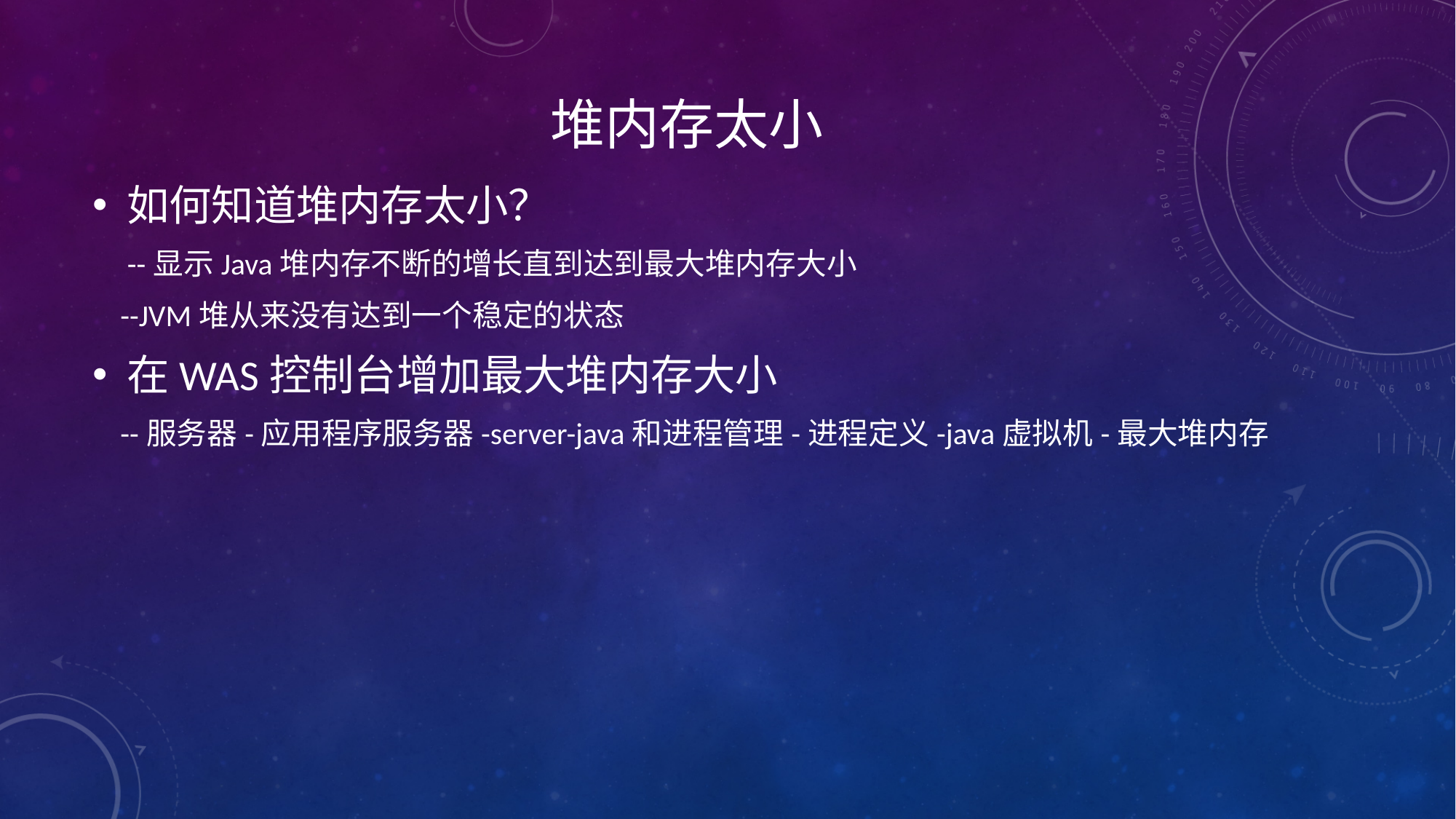

# 堆内存太小
如何知道堆内存太小？
     --显示Java堆内存不断的增长直到达到最大堆内存大小
    --JVM堆从来没有达到一个稳定的状态
在WAS控制台增加最大堆内存大小
    --服务器-应用程序服务器-server-java和进程管理-进程定义-java虚拟机-最大堆内存